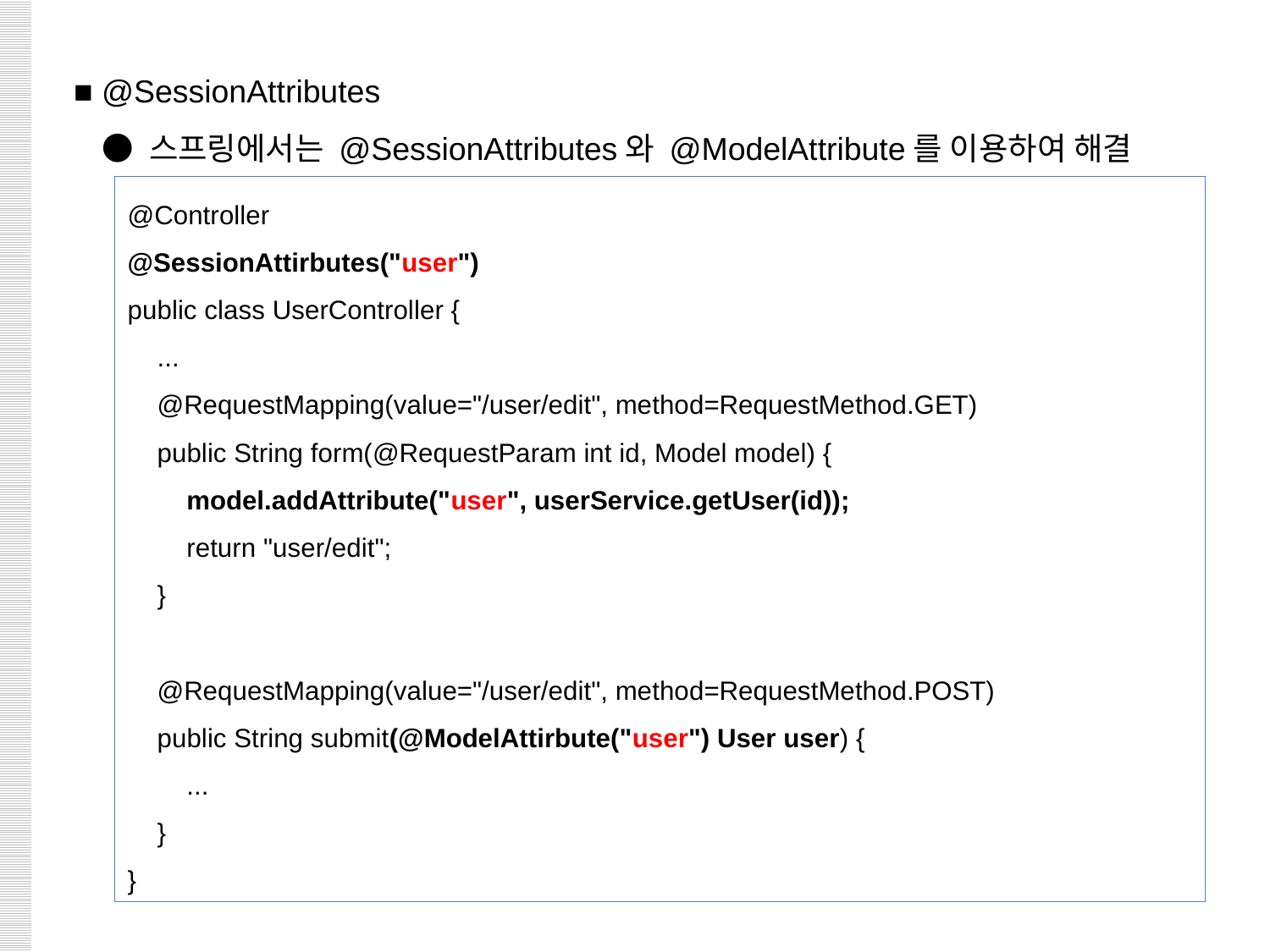

■ @SessionAttributes
    ● 스프링에서는 @SessionAttributes와 @ModelAttribute를 이용하여 해결
@Controller
@SessionAttirbutes("user")
public class UserController {
    ...
    @RequestMapping(value="/user/edit", method=RequestMethod.GET)
    public String form(@RequestParam int id, Model model) {
        model.addAttribute("user", userService.getUser(id));
        return "user/edit";
    }

    @RequestMapping(value="/user/edit", method=RequestMethod.POST)
    public String submit(@ModelAttirbute("user") User user) {
        ...
    }
}